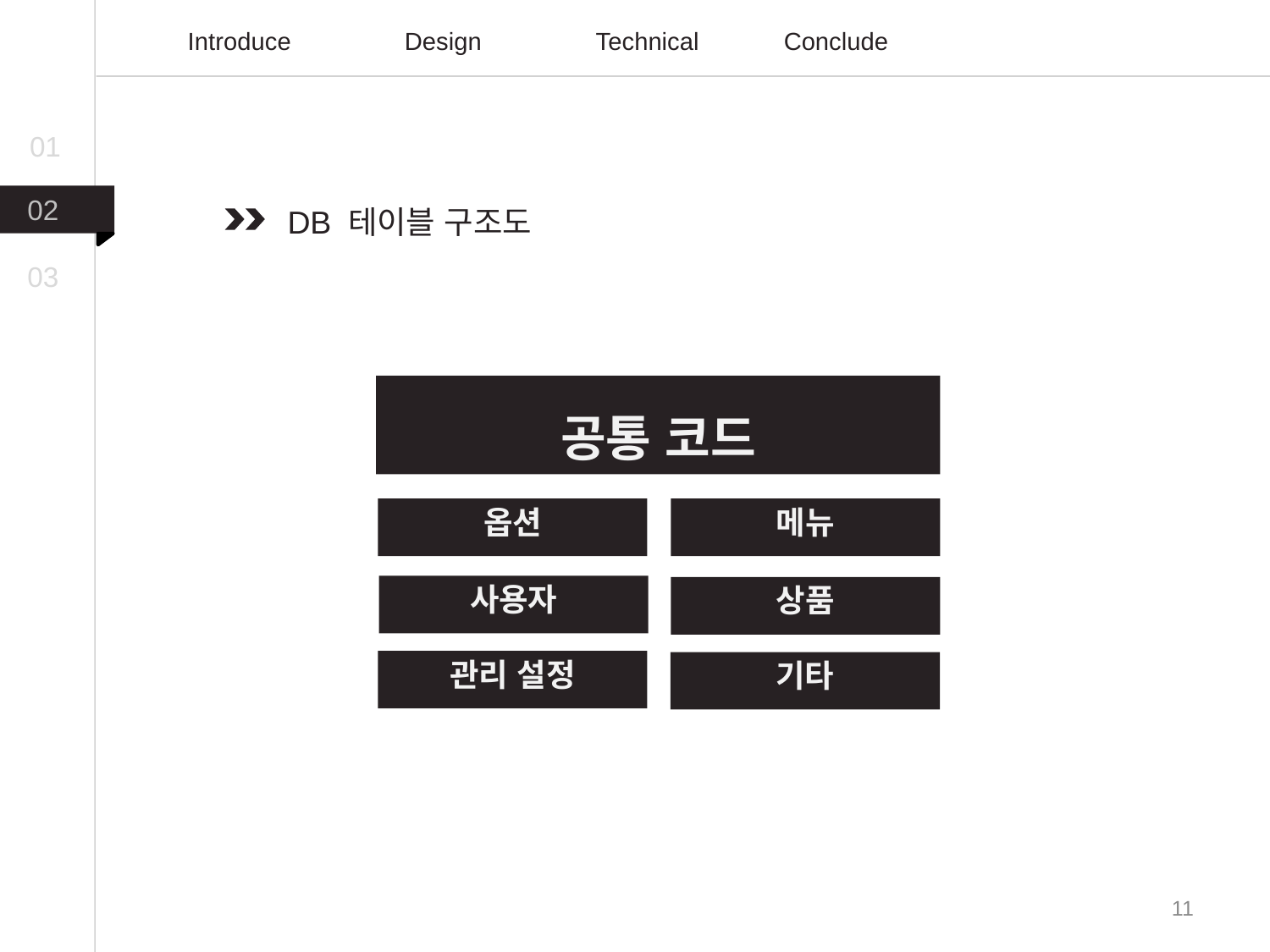

Introduce
Design
Technical
Conclude
01

02
DB 테이블 구조도

03
공통 코드

옵션

메뉴

사용자

상품

관리 설정

기타

11